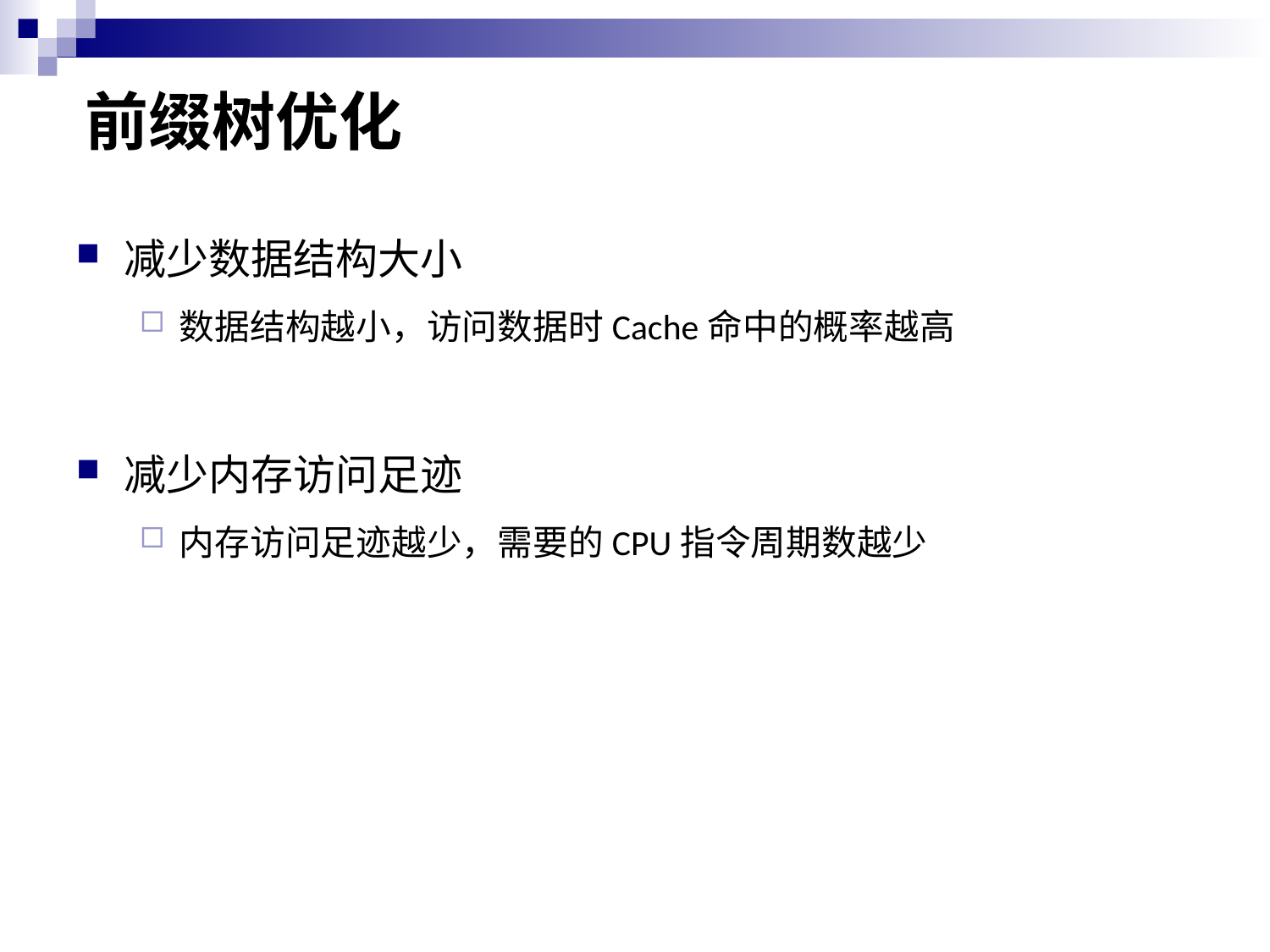

# 前缀树优化
减少数据结构大小
数据结构越小，访问数据时Cache命中的概率越高

减少内存访问足迹
内存访问足迹越少，需要的CPU指令周期数越少
5